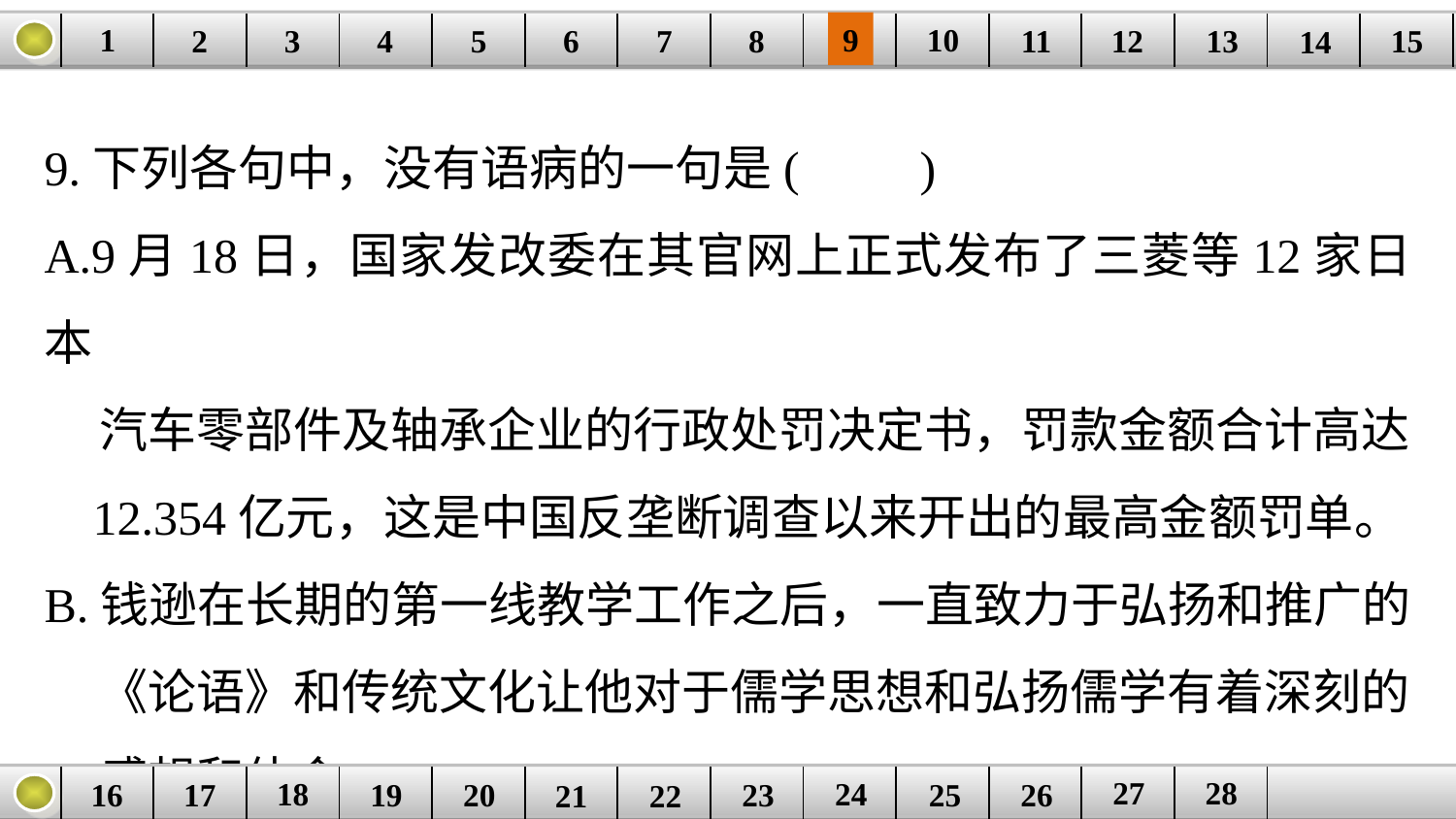

9
10
1
3
4
5
6
8
11
2
12
15
|  |  |  |  |  |  |  |  |  |  |  |  |  |  |  |
| --- | --- | --- | --- | --- | --- | --- | --- | --- | --- | --- | --- | --- | --- | --- |
7
13
14

9.下列各句中，没有语病的一句是(　　)
A.9月18日，国家发改委在其官网上正式发布了三菱等12家日本
    汽车零部件及轴承企业的行政处罚决定书，罚款金额合计高达
    12.354亿元，这是中国反垄断调查以来开出的最高金额罚单。
B.钱逊在长期的第一线教学工作之后，一直致力于弘扬和推广的
    《论语》和传统文化让他对于儒学思想和弘扬儒学有着深刻的
    感想和体会。

27
28
18
24
16
25
26
|  |  |  |  |  |  |  |  |  |  |  |  |  |
| --- | --- | --- | --- | --- | --- | --- | --- | --- | --- | --- | --- | --- |
23
17
19
20
21
22